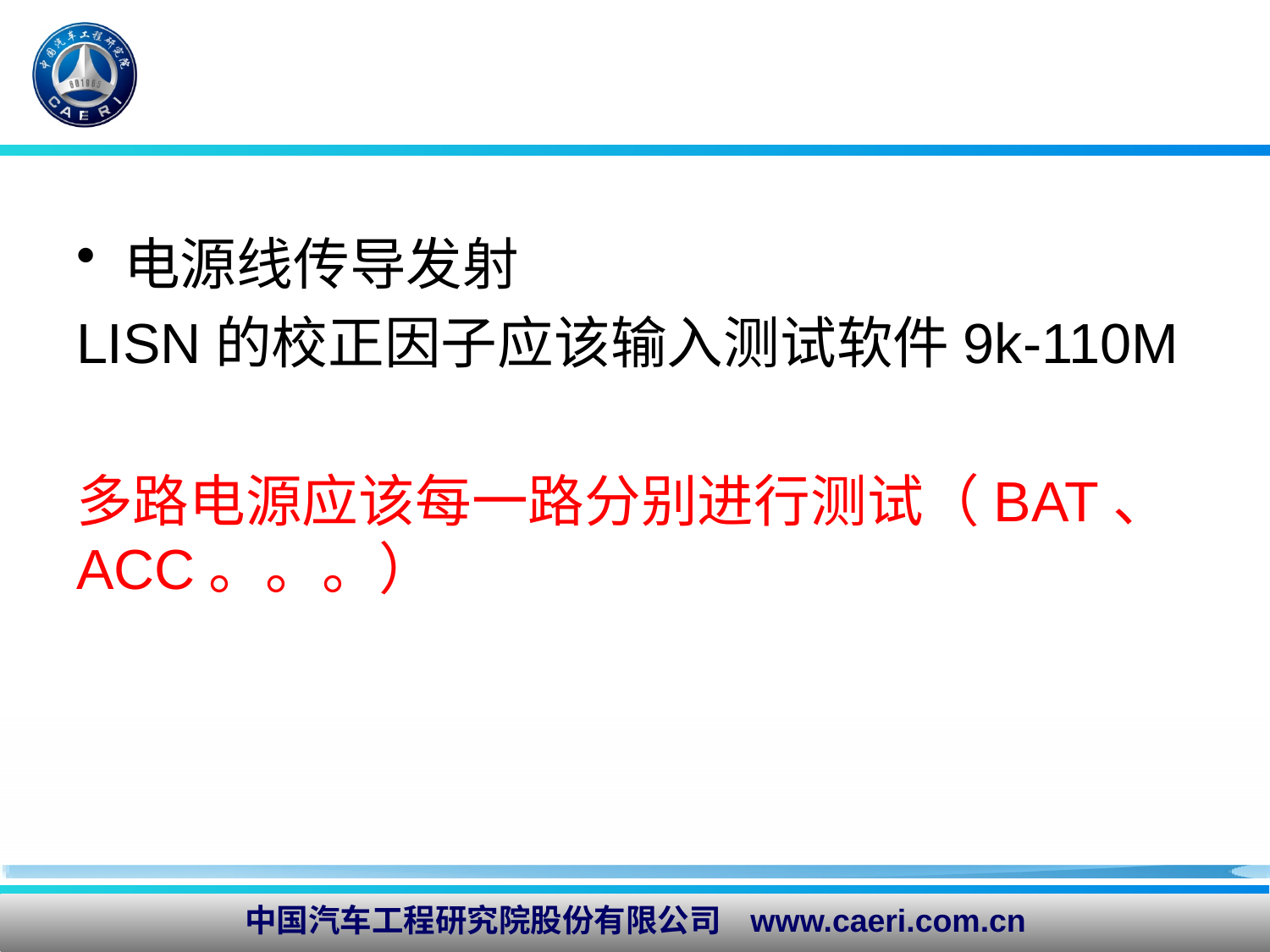

电源线传导发射
LISN的校正因子应该输入测试软件9k-110M

多路电源应该每一路分别进行测试（BAT、ACC。。。）